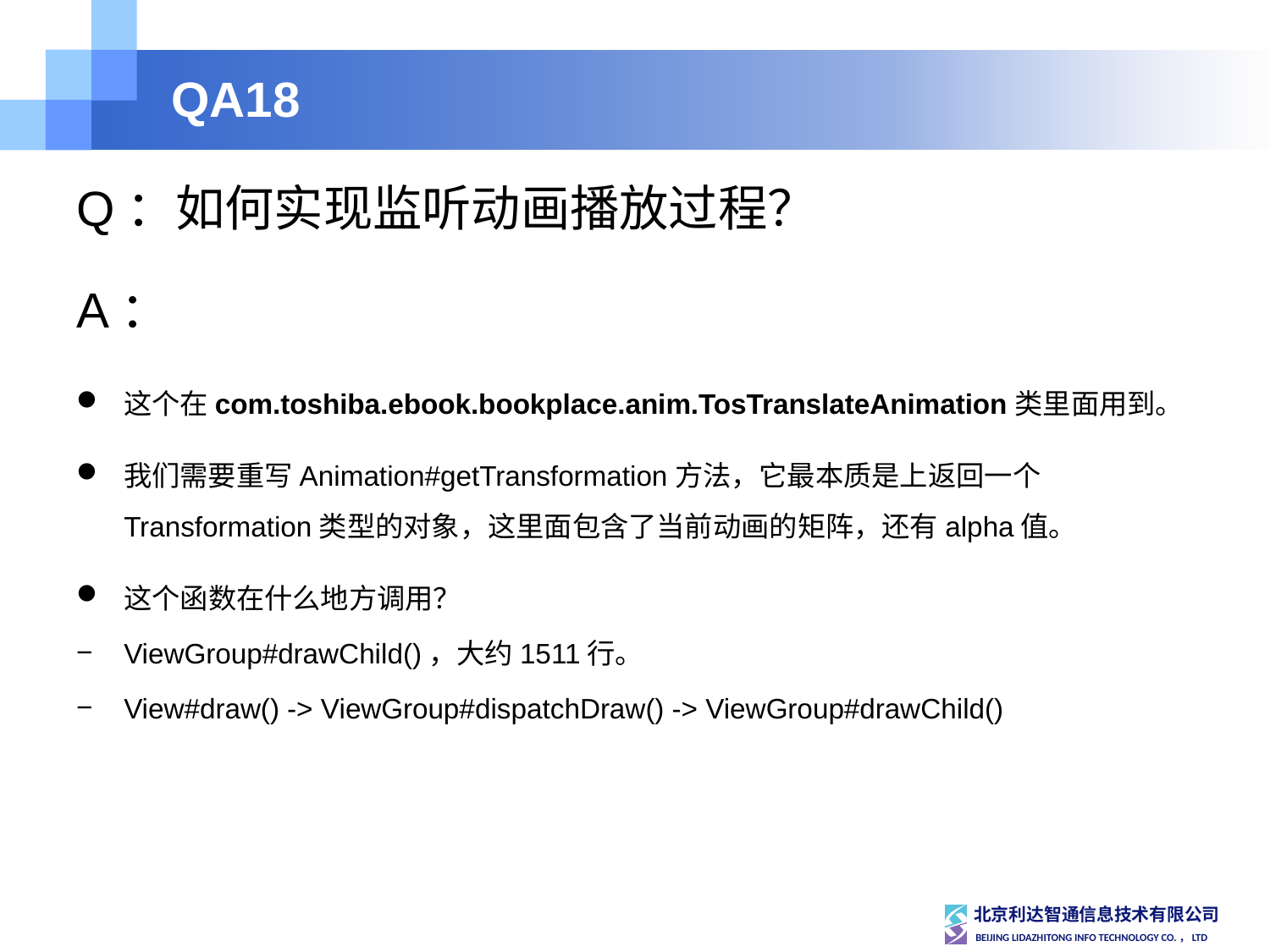

# QA18
Q：如何实现监听动画播放过程？
A：
这个在com.toshiba.ebook.bookplace.anim.TosTranslateAnimation类里面用到。
我们需要重写Animation#getTransformation方法，它最本质是上返回一个Transformation类型的对象，这里面包含了当前动画的矩阵，还有alpha值。
这个函数在什么地方调用？
ViewGroup#drawChild()，大约1511行。
View#draw() -> ViewGroup#dispatchDraw() -> ViewGroup#drawChild()